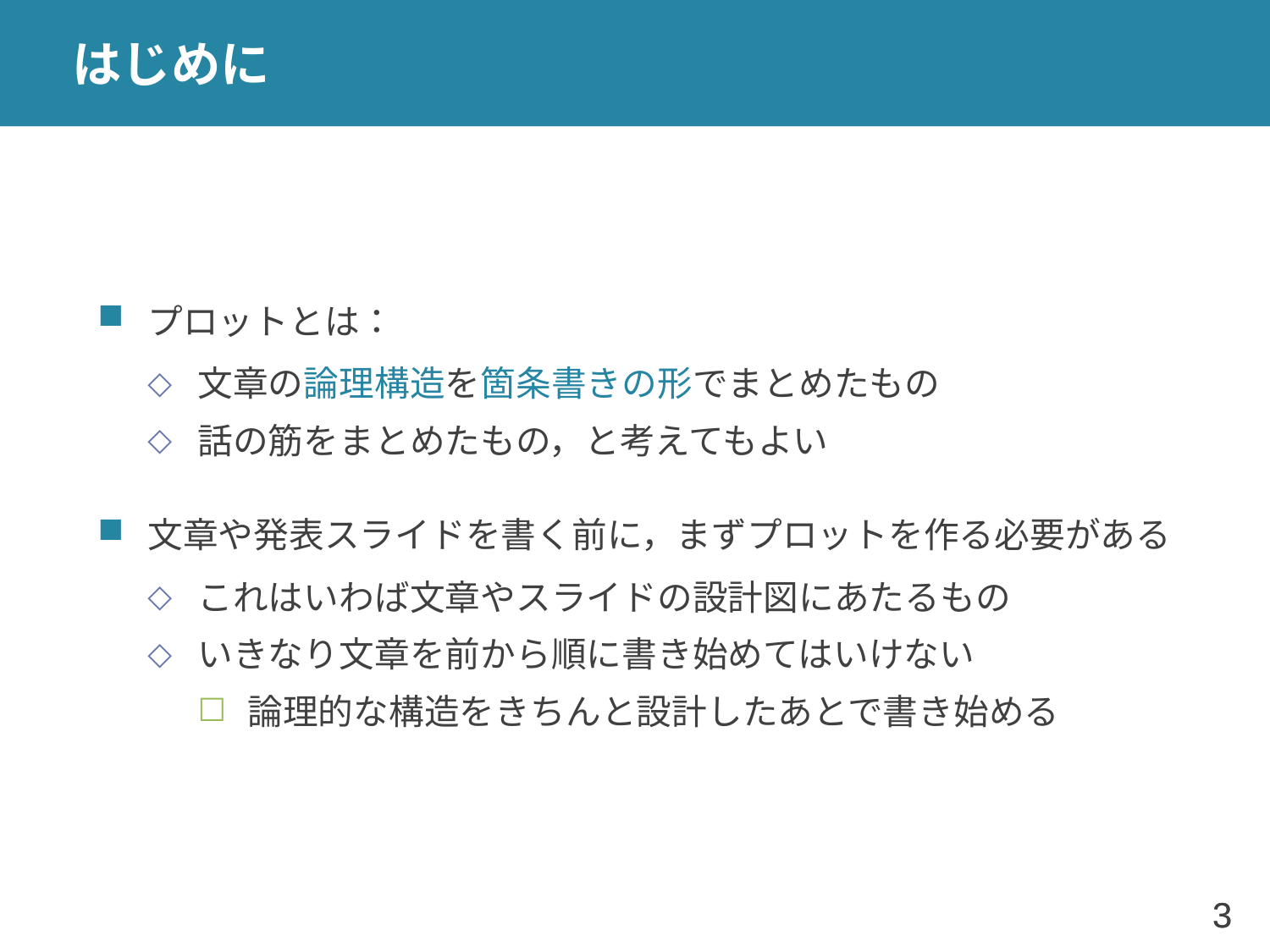

# はじめに
プロットとは：
文章の論理構造を箇条書きの形でまとめたもの
話の筋をまとめたもの，と考えてもよい
文章や発表スライドを書く前に，まずプロットを作る必要がある
これはいわば文章やスライドの設計図にあたるもの
いきなり文章を前から順に書き始めてはいけない
論理的な構造をきちんと設計したあとで書き始める